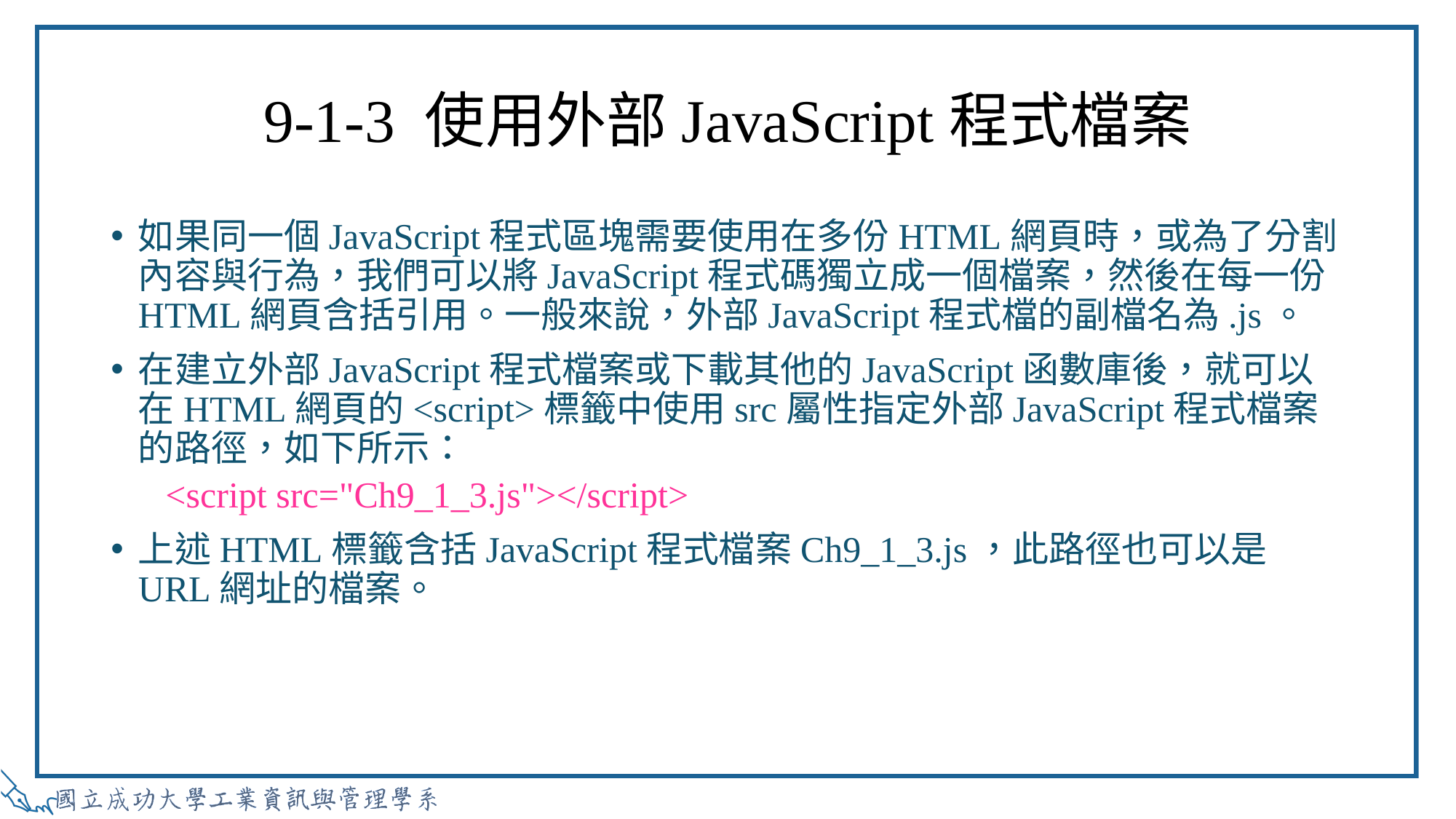

# 9-1-3 使用外部JavaScript程式檔案
如果同一個JavaScript程式區塊需要使用在多份HTML網頁時，或為了分割內容與行為，我們可以將JavaScript程式碼獨立成一個檔案，然後在每一份HTML網頁含括引用。一般來說，外部JavaScript程式檔的副檔名為.js。
在建立外部JavaScript程式檔案或下載其他的JavaScript函數庫後，就可以在HTML網頁的<script>標籤中使用src屬性指定外部JavaScript程式檔案的路徑，如下所示：
<script src="Ch9_1_3.js"></script>
上述HTML標籤含括JavaScript程式檔案Ch9_1_3.js，此路徑也可以是URL網址的檔案。